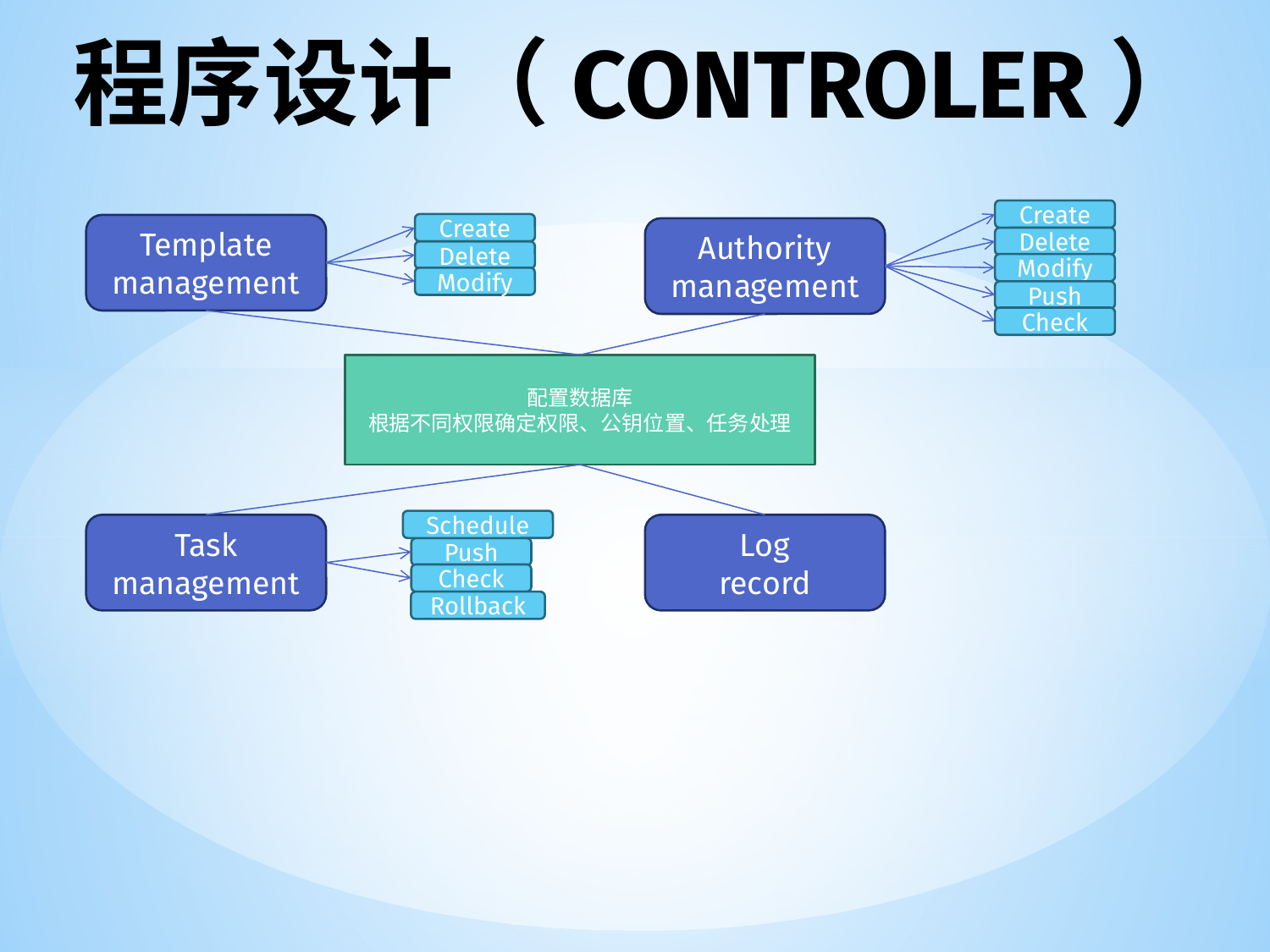

# 程序设计（CONTROLER）
Create
Create
Template management
Authority management
Delete
Delete
Modify
Modify
Push
Check
配置数据库
根据不同权限确定权限、公钥位置、任务处理
Schedule
Task
management
Log
record
Push
Check
Rollback